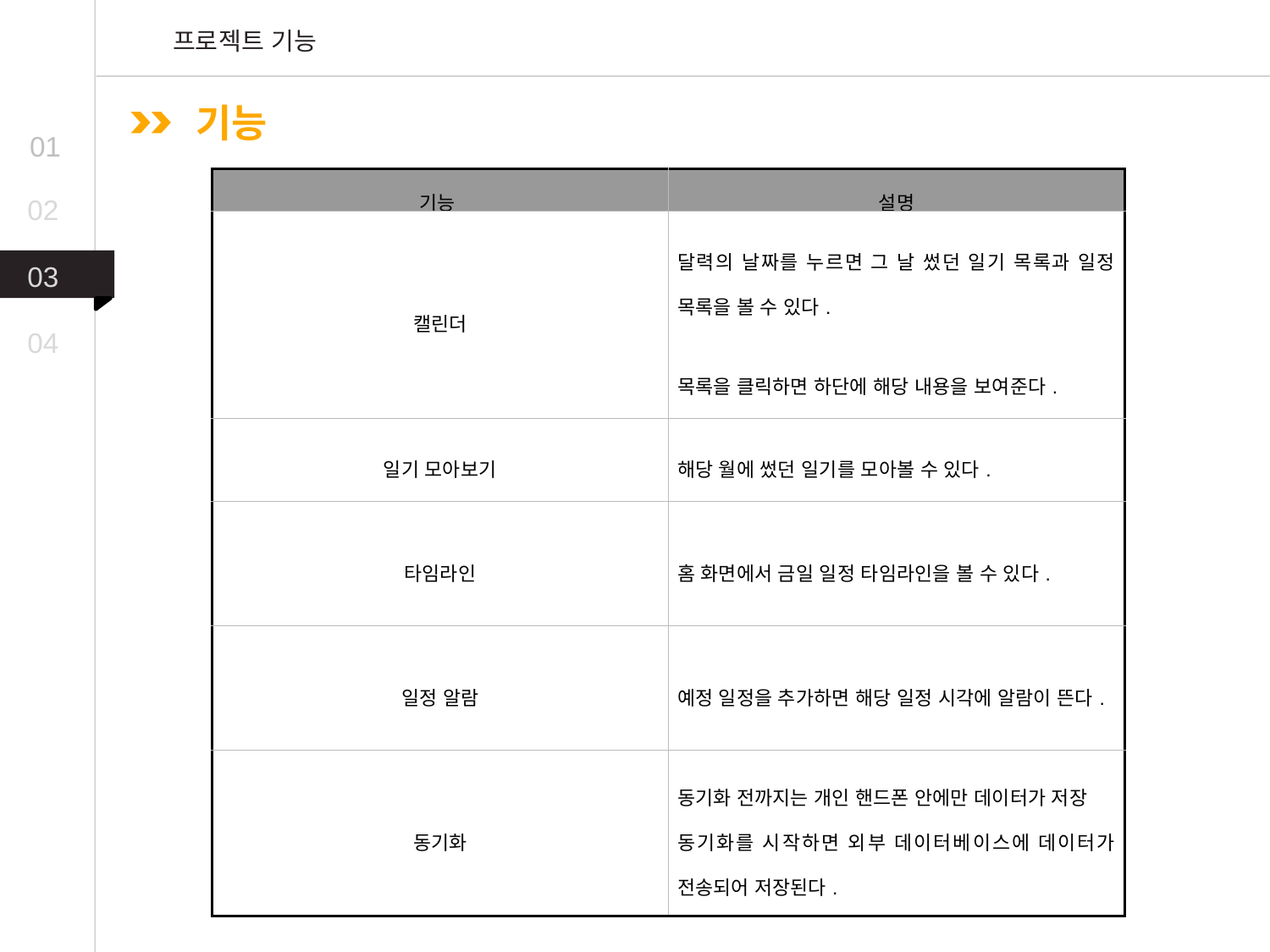

프로젝트 기능
기능

01
| 기능 | 설명 |
| --- | --- |
| 캘린더 | 달력의 날짜를 누르면 그 날 썼던 일기 목록과 일정 목록을 볼 수 있다. 목록을 클릭하면 하단에 해당 내용을 보여준다. |
| 일기 모아보기 | 해당 월에 썼던 일기를 모아볼 수 있다. |
| 타임라인 | 홈 화면에서 금일 일정 타임라인을 볼 수 있다. |
| 일정 알람 | 예정 일정을 추가하면 해당 일정 시각에 알람이 뜬다. |
| 동기화 | 동기화 전까지는 개인 핸드폰 안에만 데이터가 저장 동기화를 시작하면 외부 데이터베이스에 데이터가 전송되어 저장된다. |
02

03

04